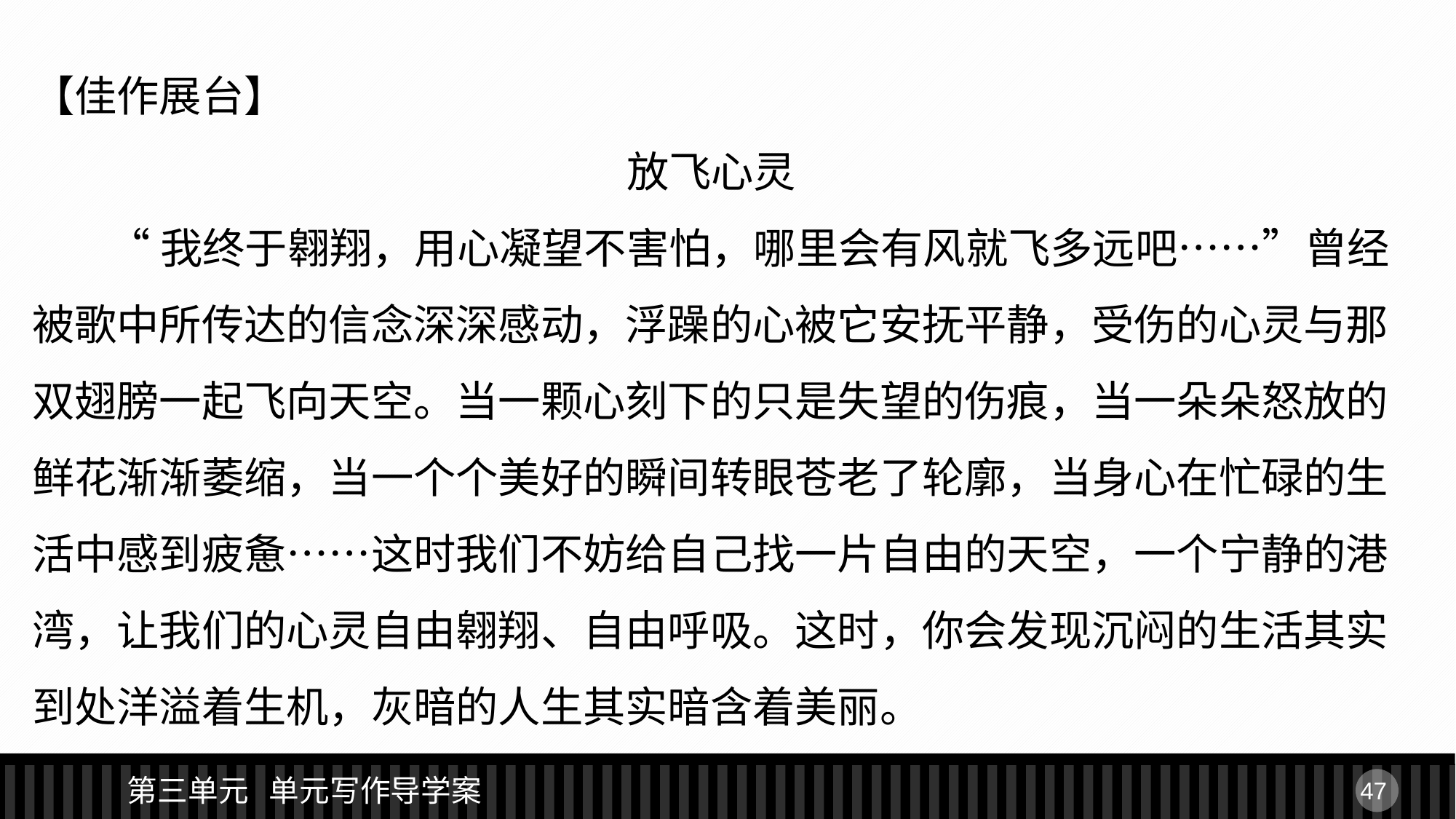

【佳作展台】
放飞心灵
        “我终于翱翔，用心凝望不害怕，哪里会有风就飞多远吧……”曾经被歌中所传达的信念深深感动，浮躁的心被它安抚平静，受伤的心灵与那双翅膀一起飞向天空。当一颗心刻下的只是失望的伤痕，当一朵朵怒放的鲜花渐渐萎缩，当一个个美好的瞬间转眼苍老了轮廓，当身心在忙碌的生活中感到疲惫……这时我们不妨给自己找一片自由的天空，一个宁静的港湾，让我们的心灵自由翱翔、自由呼吸。这时，你会发现沉闷的生活其实到处洋溢着生机，灰暗的人生其实暗含着美丽。